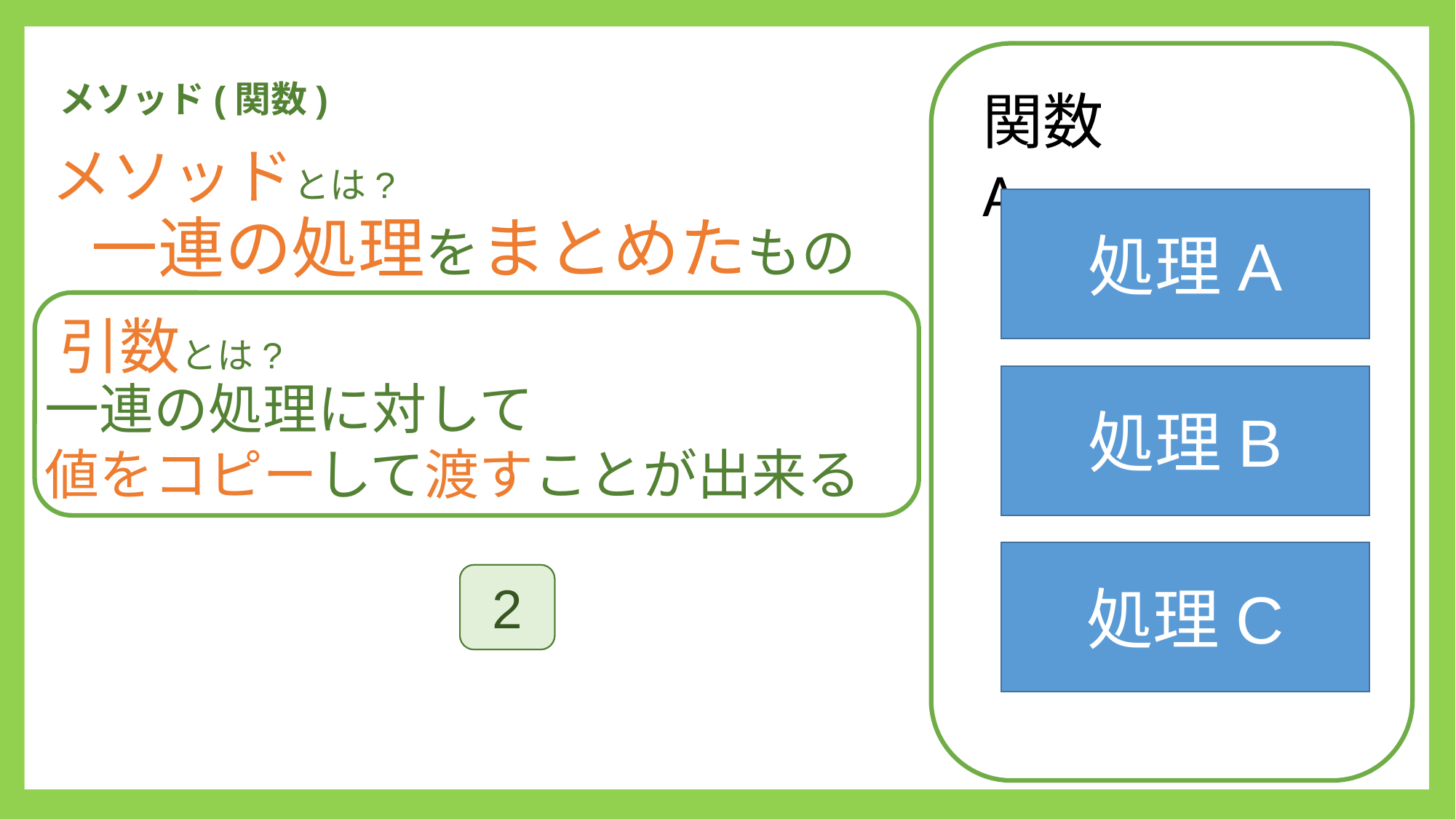

メソッド(関数)
関数A
メソッドとは?
処理A
一連の処理をまとめたもの

引数とは?
処理B
一連の処理に対して
値をコピーして渡すことが出来る
処理C
2
2